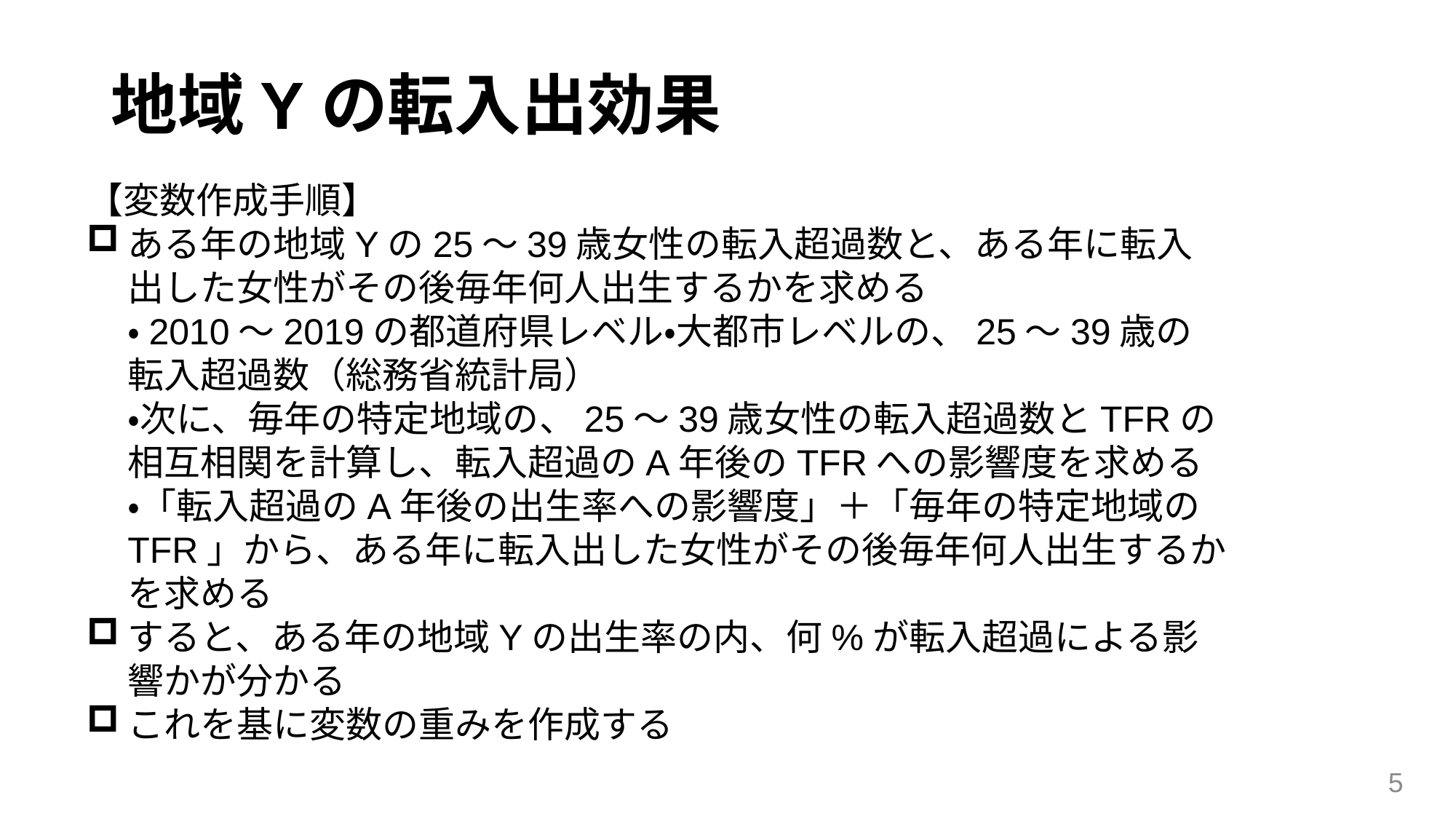

# 地域Yの転入出効果
【変数作成手順】
ある年の地域Yの25～39歳女性の転入超過数と、ある年に転入出した女性がその後毎年何人出生するかを求める
・2010～2019の都道府県レベル・大都市レベルの、25～39歳の転入超過数（総務省統計局）
・次に、毎年の特定地域の、25～39歳女性の転入超過数とTFRの相互相関を計算し、転入超過のA年後のTFRへの影響度を求める
・「転入超過のA年後の出生率への影響度」＋「毎年の特定地域のTFR」から、ある年に転入出した女性がその後毎年何人出生するかを求める
すると、ある年の地域Yの出生率の内、何%が転入超過による影響かが分かる
これを基に変数の重みを作成する

5